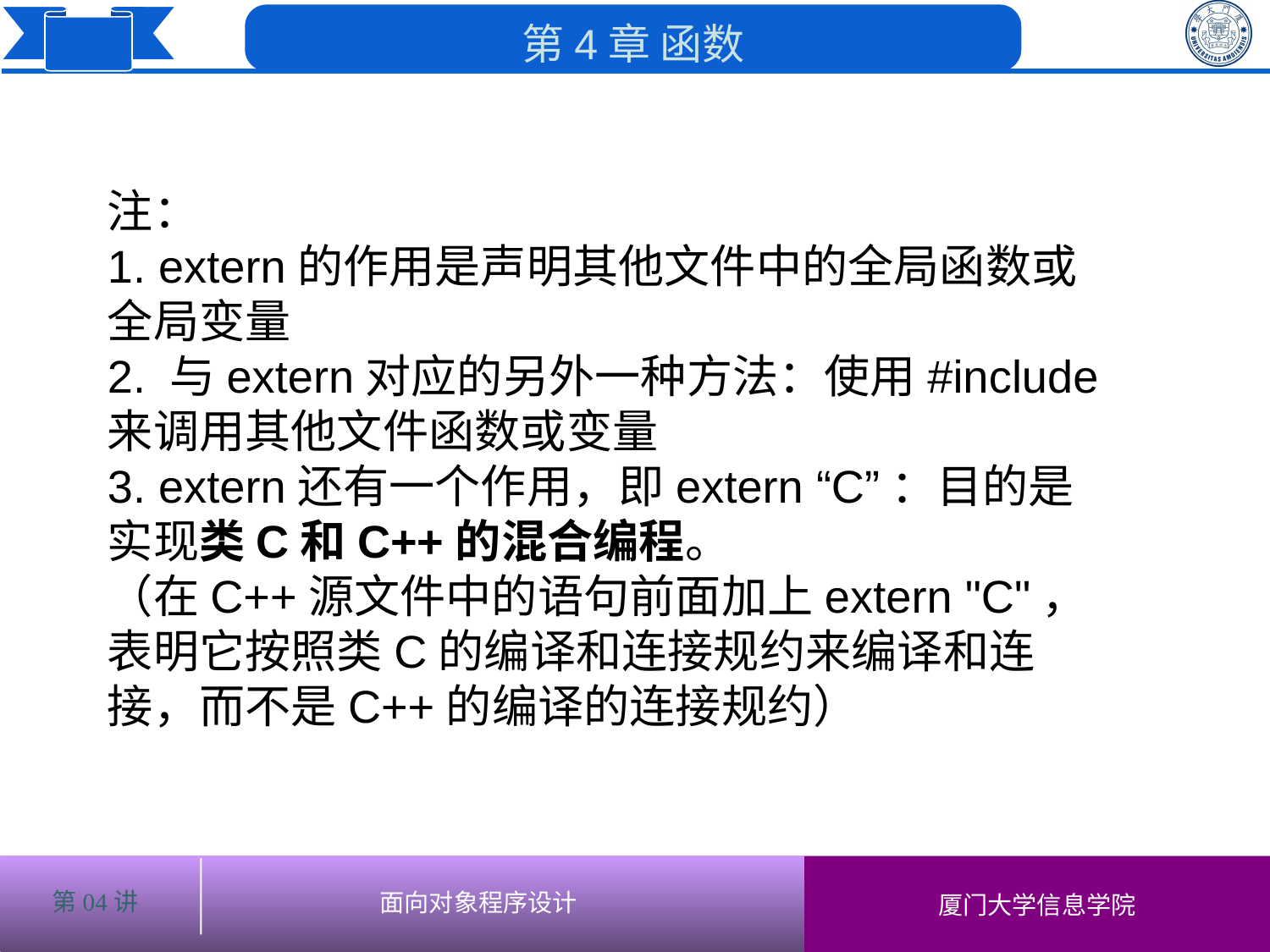

注：
1. extern的作用是声明其他文件中的全局函数或全局变量
2. 与extern对应的另外一种方法：使用#include来调用其他文件函数或变量
3. extern还有一个作用，即extern “C”：目的是实现类C和C++的混合编程。
（在C++源文件中的语句前面加上extern "C"，表明它按照类C的编译和连接规约来编译和连接，而不是C++的编译的连接规约）
11